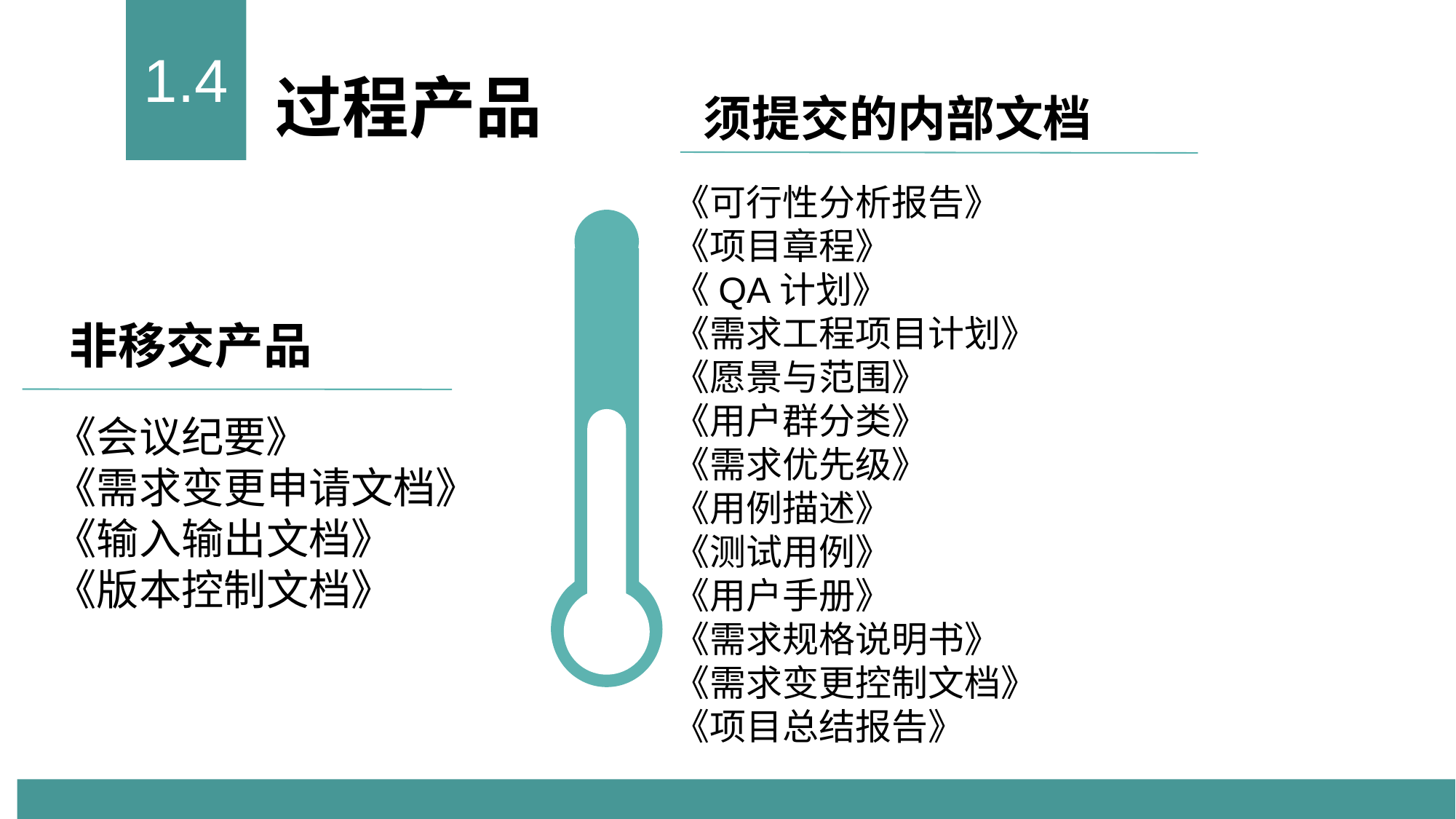

1.4
过程产品
须提交的内部文档

《可行性分析报告》
《项目章程》
《QA计划》
《需求工程项目计划》
《愿景与范围》
《用户群分类》
《需求优先级》
《用例描述》
《测试用例》
《用户手册》
《需求规格说明书》
《需求变更控制文档》
《项目总结报告》

非移交产品

《会议纪要》
《需求变更申请文档》
《输入输出文档》
《版本控制文档》